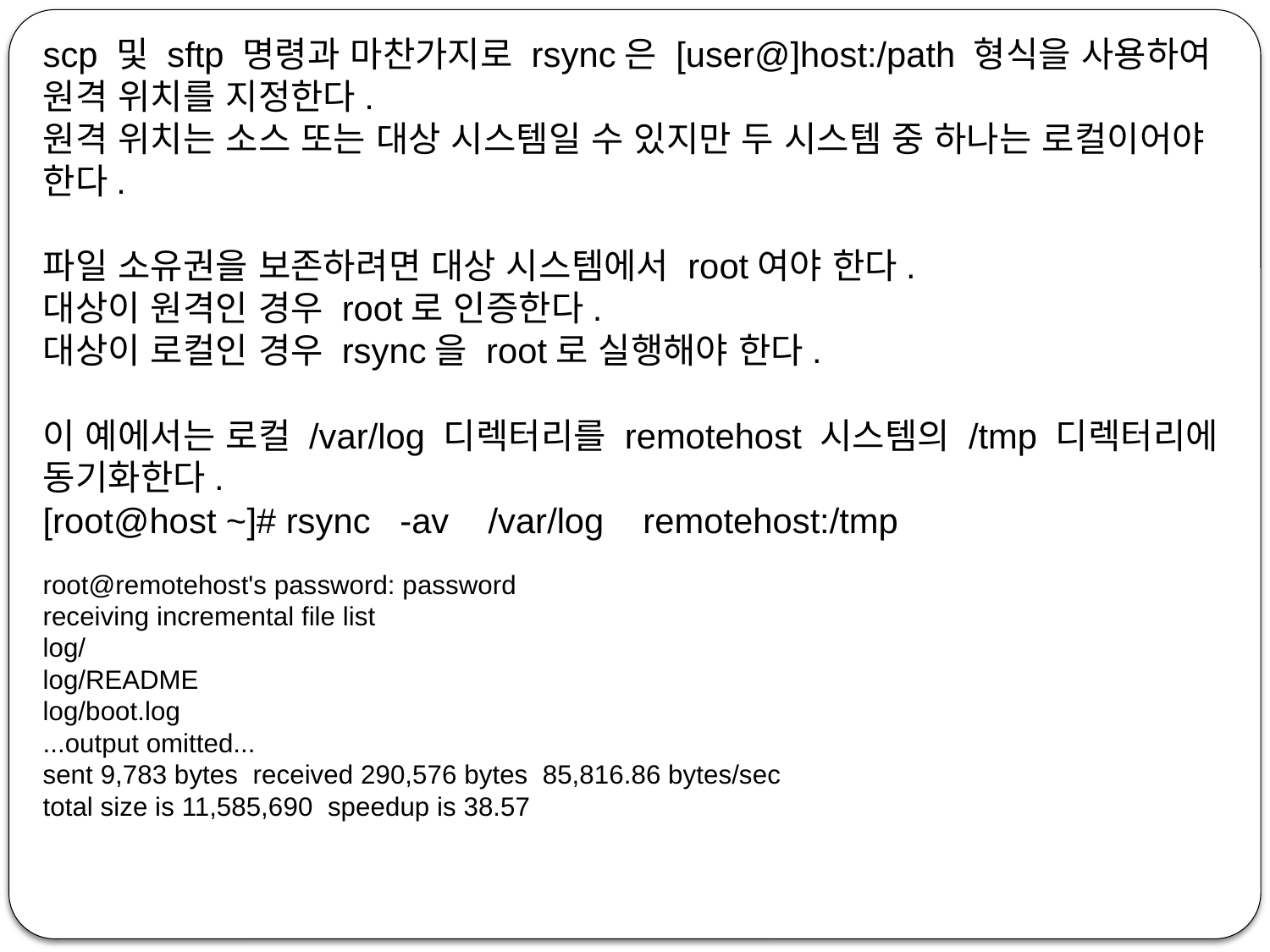

scp 및 sftp 명령과 마찬가지로 rsync은 [user@]host:/path 형식을 사용하여 원격 위치를 지정한다.
원격 위치는 소스 또는 대상 시스템일 수 있지만 두 시스템 중 하나는 로컬이어야 한다.

파일 소유권을 보존하려면 대상 시스템에서 root여야 한다.
대상이 원격인 경우 root로 인증한다.
대상이 로컬인 경우 rsync을 root로 실행해야 한다.

이 예에서는 로컬 /var/log 디렉터리를 remotehost 시스템의 /tmp 디렉터리에 동기화한다.
[root@host ~]# rsync   -av    /var/log    remotehost:/tmp

root@remotehost's password: password
receiving incremental file list
log/
log/README
log/boot.log
...output omitted...
sent 9,783 bytes  received 290,576 bytes  85,816.86 bytes/sec
total size is 11,585,690  speedup is 38.57